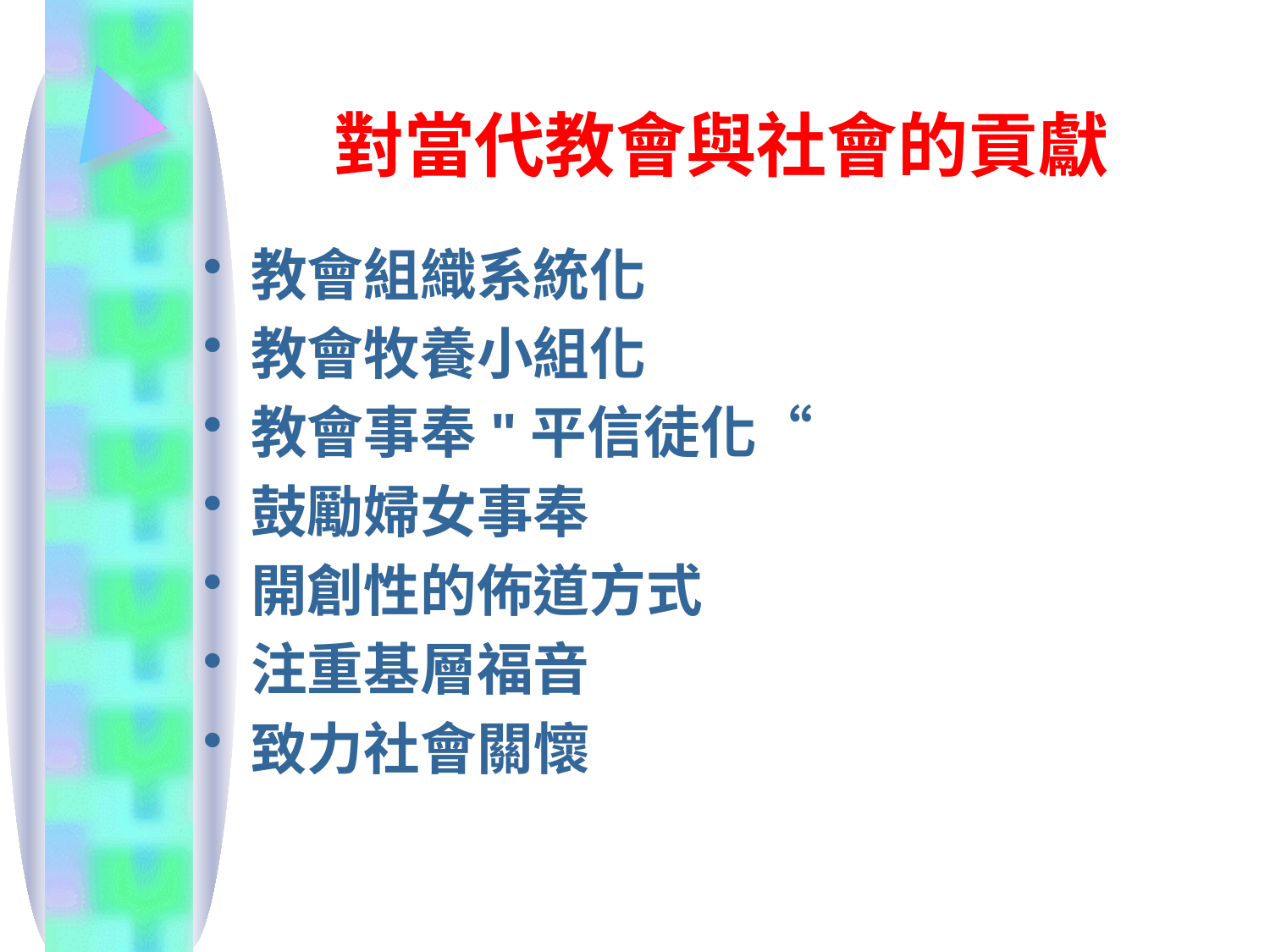

# 對當代教會與社會的貢獻
教會組織系統化
教會牧養小組化
教會事奉"平信徒化“
鼓勵婦女事奉
開創性的佈道方式
注重基層福音
致力社會關懷